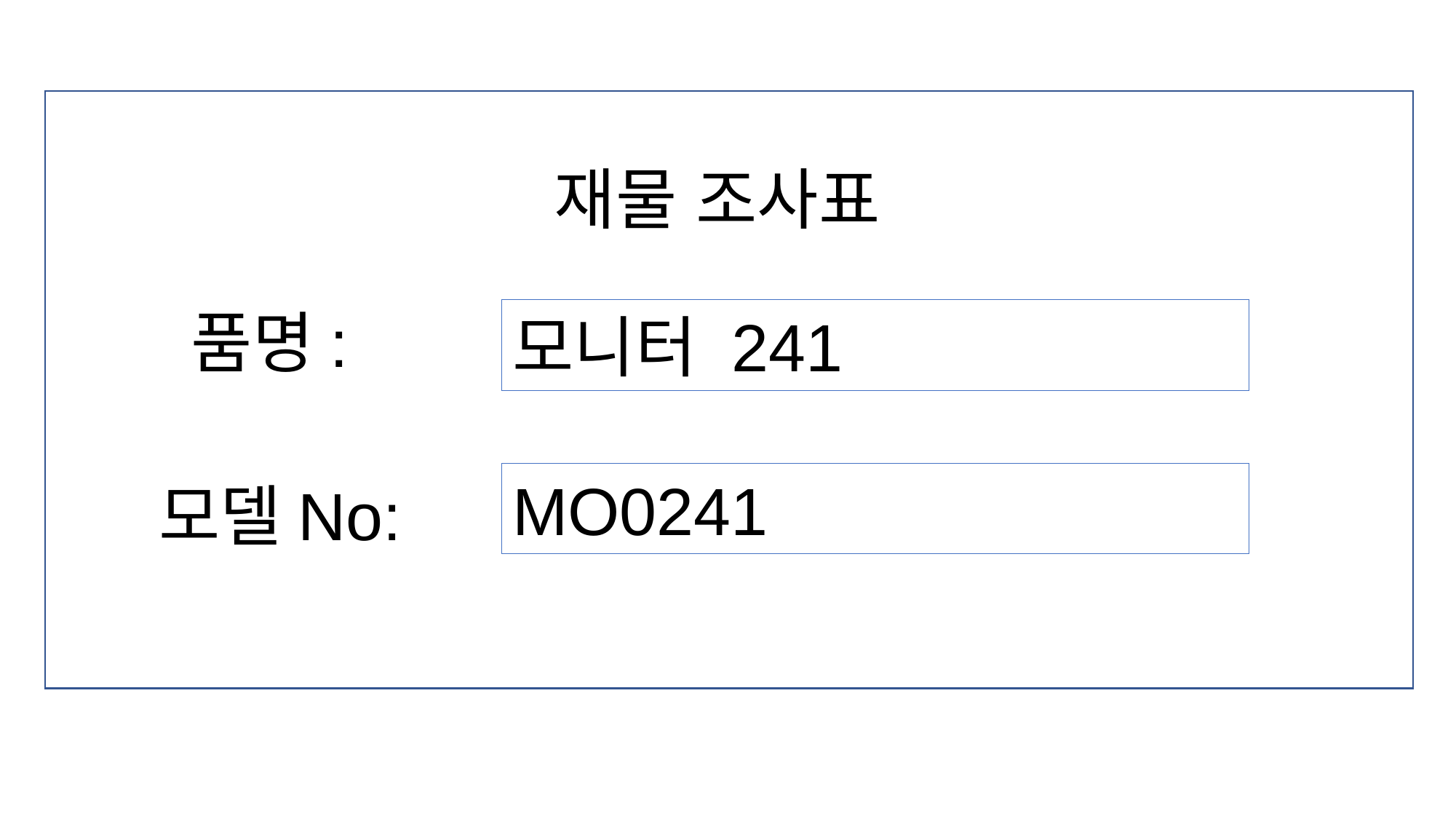

재물 조사표
품명:
모니터 241
MO0241
모델No: